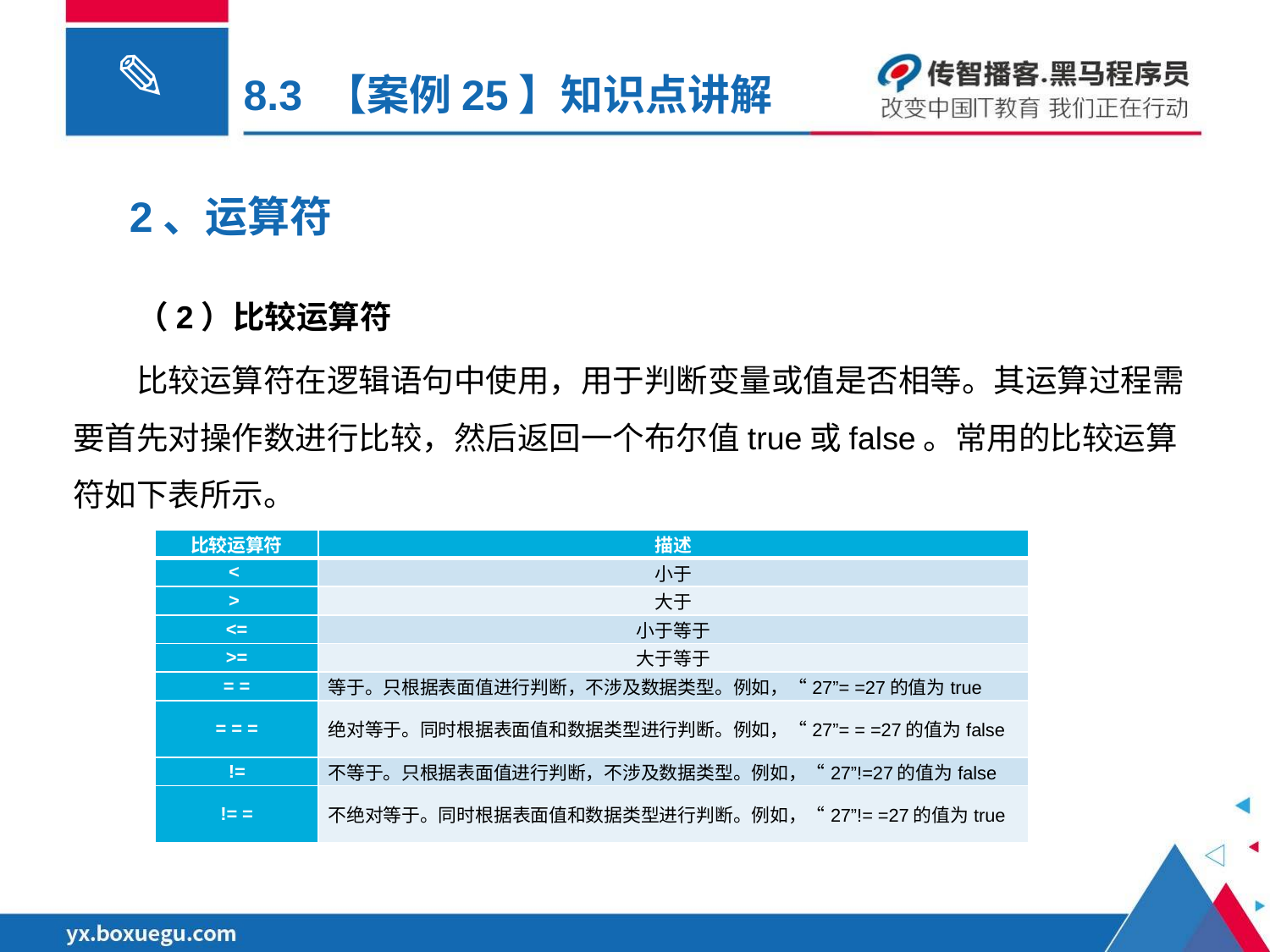

# 8.3 【案例25】知识点讲解
2、运算符
（2）比较运算符
比较运算符在逻辑语句中使用，用于判断变量或值是否相等。其运算过程需要首先对操作数进行比较，然后返回一个布尔值true或false。常用的比较运算符如下表所示。
| 比较运算符 | 描述 |
| --- | --- |
| < | 小于 |
| > | 大于 |
| <= | 小于等于 |
| >= | 大于等于 |
| = = | 等于。只根据表面值进行判断，不涉及数据类型。例如，“27”= =27的值为true |
| = = = | 绝对等于。同时根据表面值和数据类型进行判断。例如，“27”= = =27的值为false |
| != | 不等于。只根据表面值进行判断，不涉及数据类型。例如，“27”!=27的值为false |
| != = | 不绝对等于。同时根据表面值和数据类型进行判断。例如，“27”!= =27的值为true |